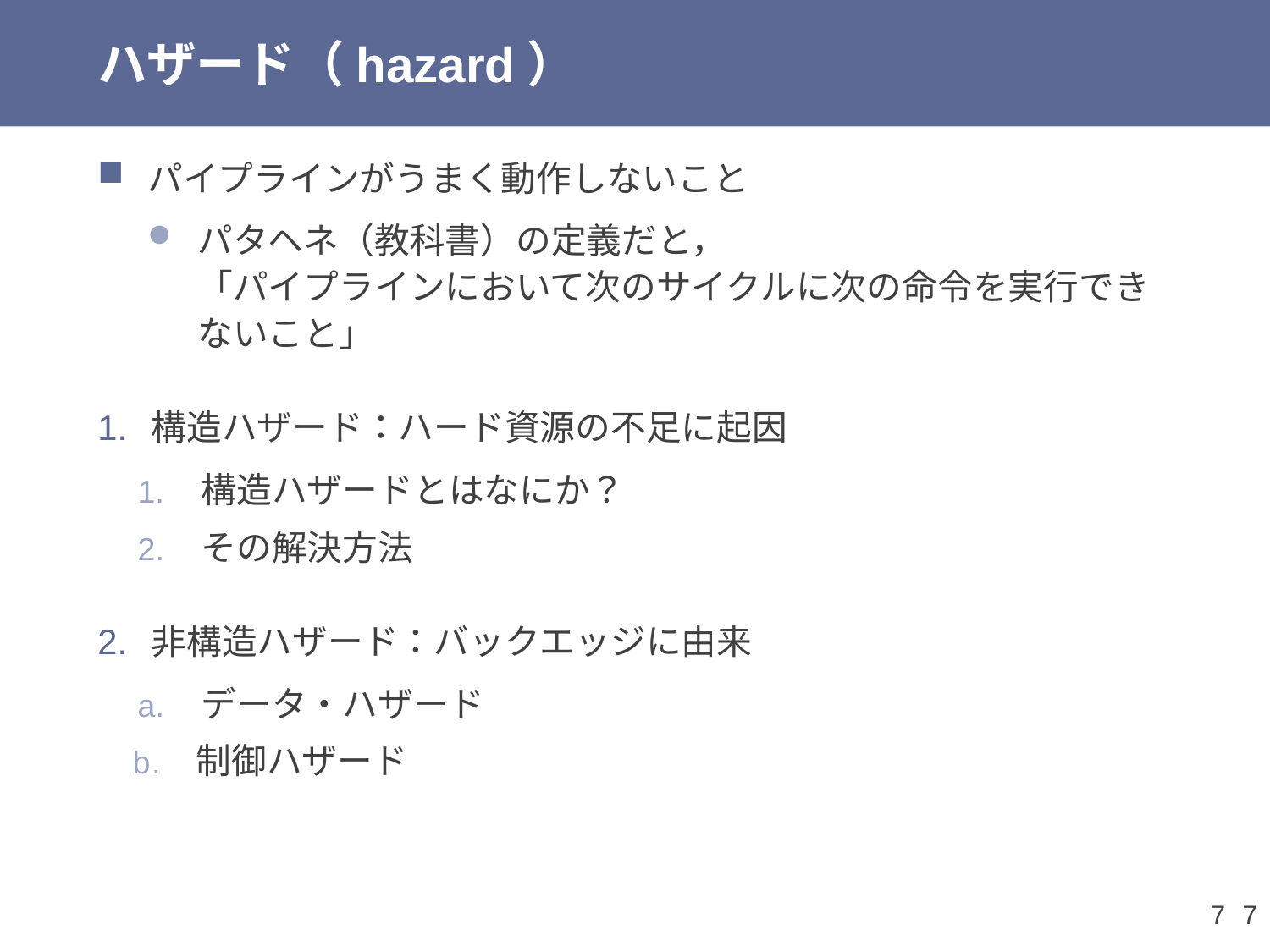

# ハザード（hazard）
パイプラインがうまく動作しないこと
パタヘネ（教科書）の定義だと，
「パイプラインにおいて次のサイクルに次の命令を実行できないこと」
構造ハザード：ハード資源の不足に起因
構造ハザードとはなにか？
その解決方法
非構造ハザード：バックエッジに由来
データ・ハザード
制御ハザード

7